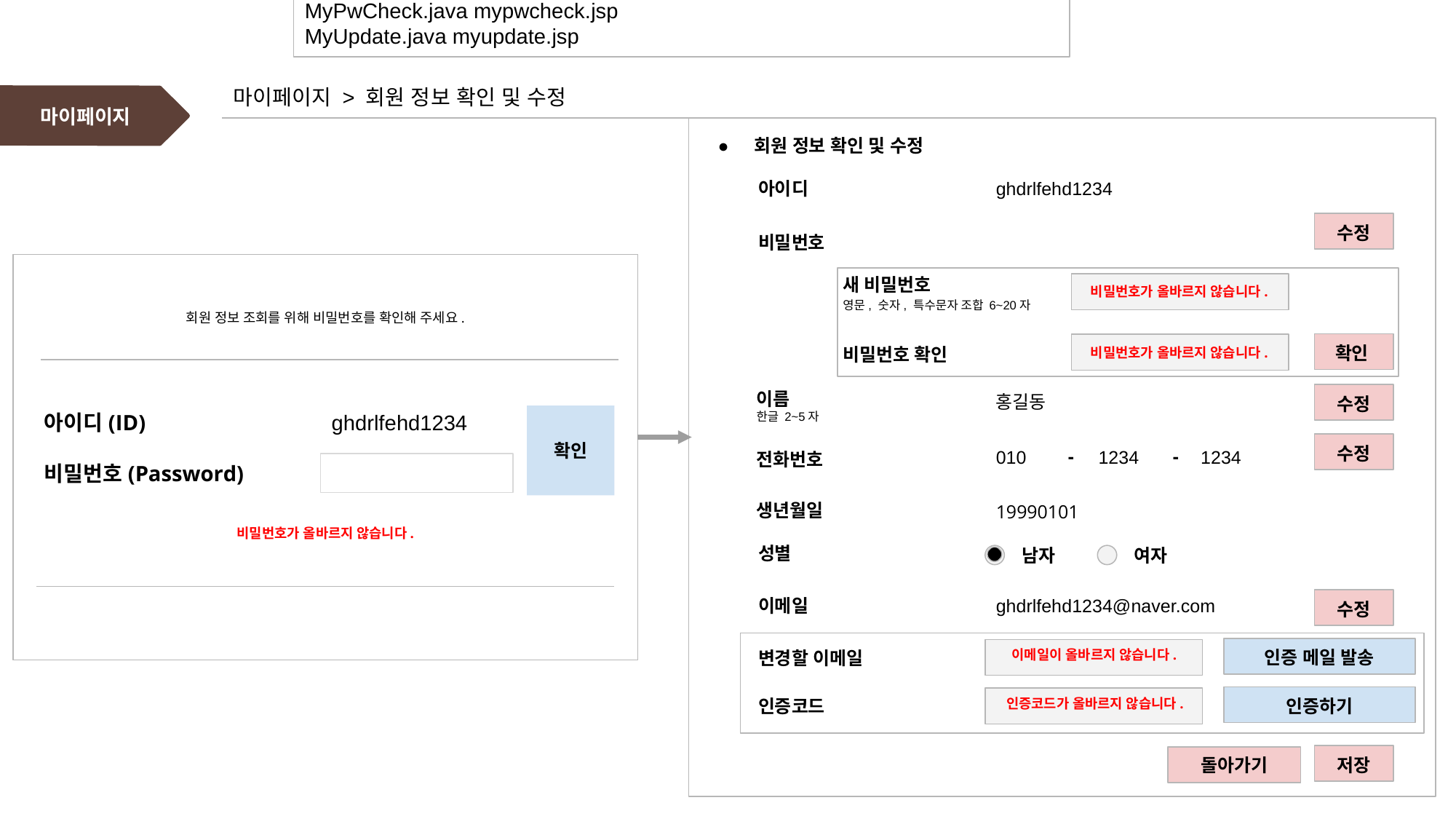

MyPwCheck.java mypwcheck.jsp
MyUpdate.java myupdate.jsp
마이페이지 > 회원 정보 확인 및 수정
# 마이페이지

회원 정보 확인 및 수정
아이디
ghdrlfehd1234
수정

비밀번호

새 비밀번호

비밀번호가 올바르지 않습니다.
영문, 숫자, 특수문자 조합 6~20자
회원 정보 조회를 위해 비밀번호를 확인해 주세요.
확인

비밀번호 확인

비밀번호가 올바르지 않습니다.
이름
수정

홍길동
아이디(ID)
ghdrlfehd1234
한글 2~5자

확인
수정

-
-
전화번호
010
1234
1234
비밀번호(Password)

생년월일
19990101

비밀번호가 올바르지 않습니다.
성별
남자
여자

이메일
수정

ghdrlfehd1234@naver.com

인증 메일 발송
변경할 이메일

이메일이 올바르지 않습니다.

인증하기
인증코드

인증코드가 올바르지 않습니다.

저장

돌아가기

가입하기

취소하기